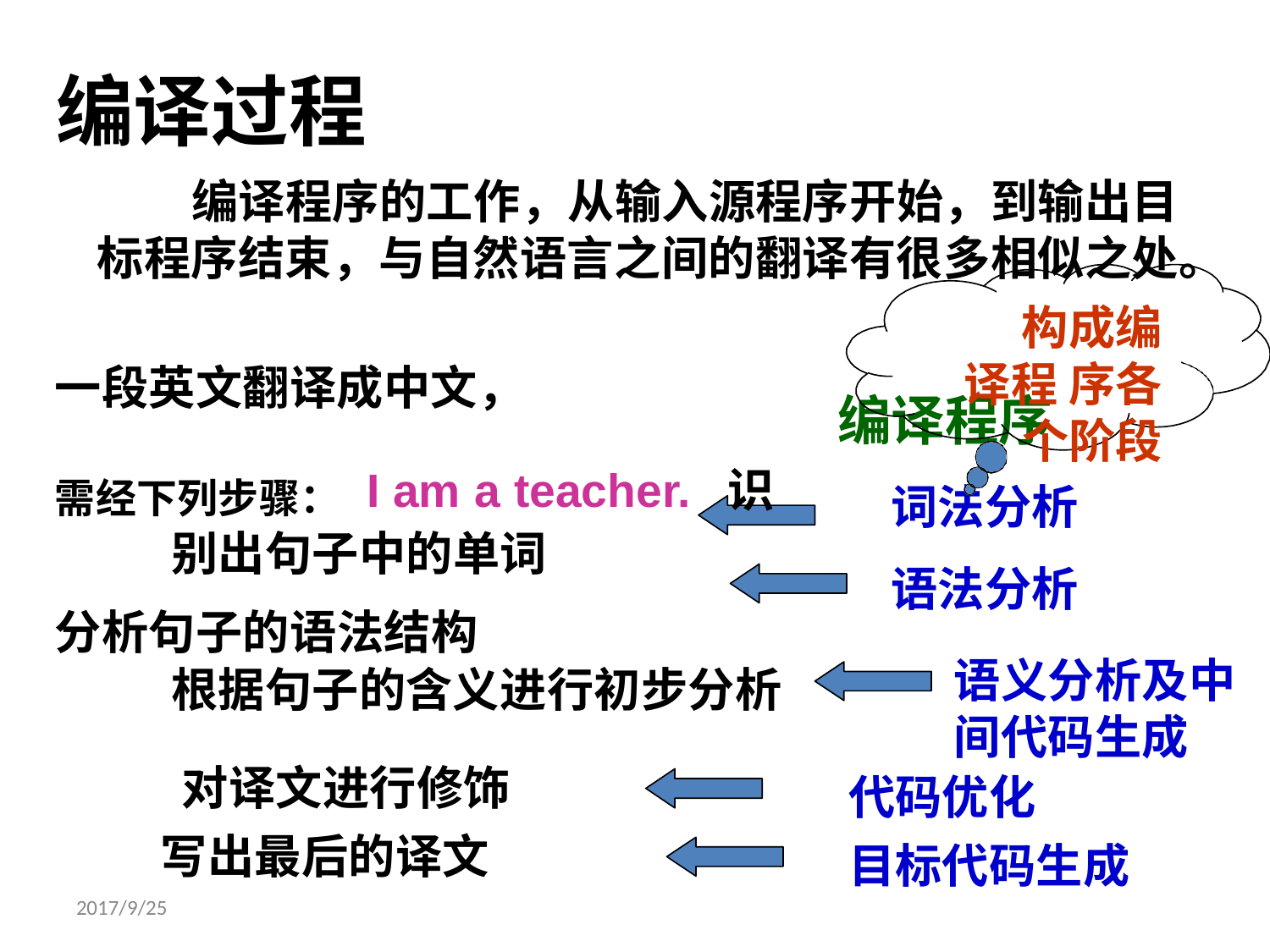

# 编译过程
编译程序的工作，从输入源程序开始，到输出目 标程序结束，与自然语言之间的翻译有很多相似之处。
构成编译程 序各个阶段

一段英文翻译成中文，
需经下列步骤： I am a teacher.  识别出句子中的单词
分析句子的语法结构
编译程序 词法分析 语法分析

语义分析及中 间代码生成
代码优化
目标代码生成
根据句子的含义进行初步分析

对译文进行修饰 写出最后的译文

2017/9/25
27